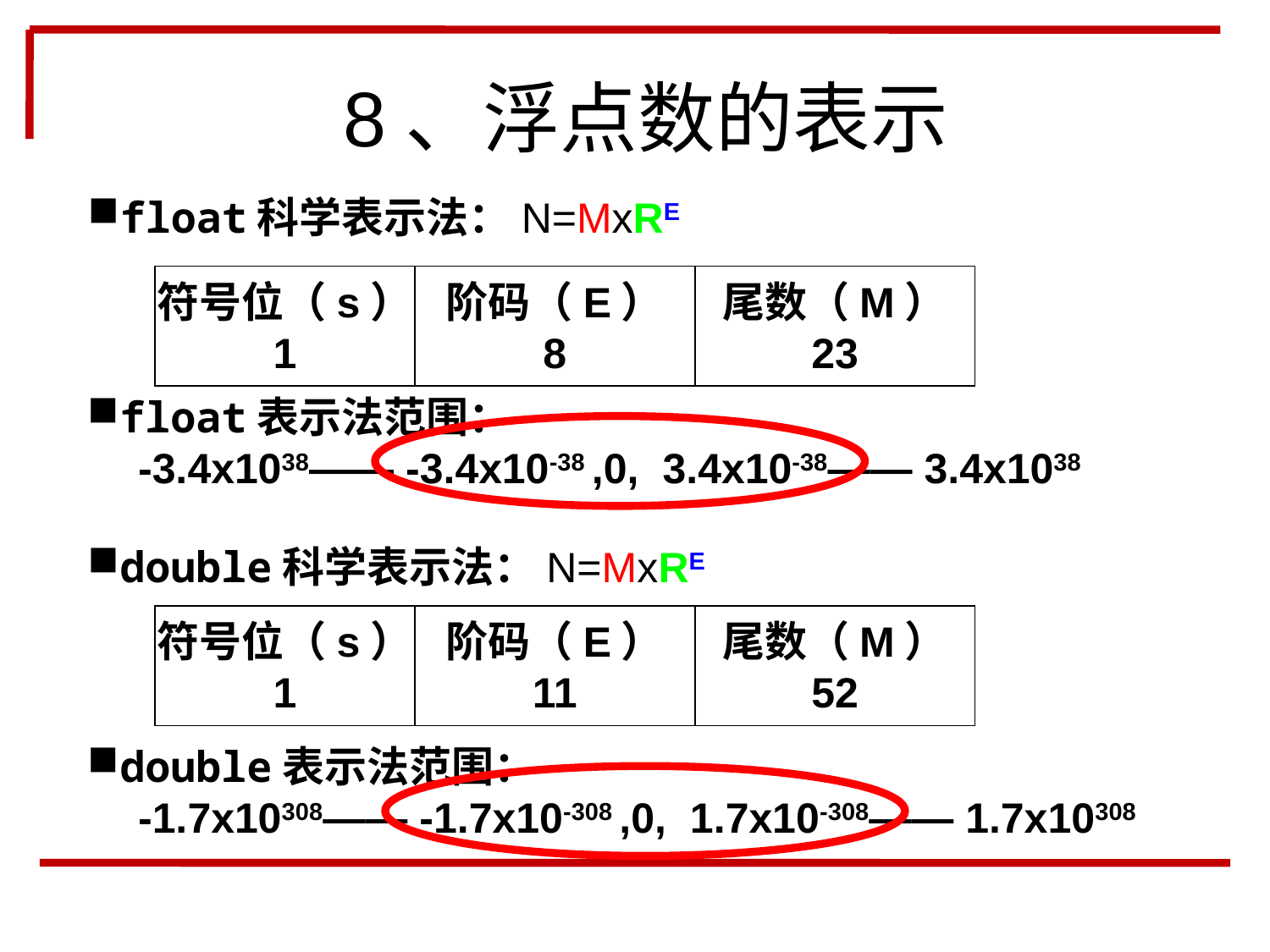

8、浮点数的表示
float科学表示法：N=MxRE
符号位（s）
1
阶码（E）
8
尾数（M）
23
float表示法范围：
  -3.4x1038—— -3.4x10-38 ,0,  3.4x10-38—— 3.4x1038

double科学表示法：N=MxRE
符号位（s）
1
阶码（E）
11
尾数（M）
52
double表示法范围：
  -1.7x10308—— -1.7x10-308 ,0,  1.7x10-308—— 1.7x10308